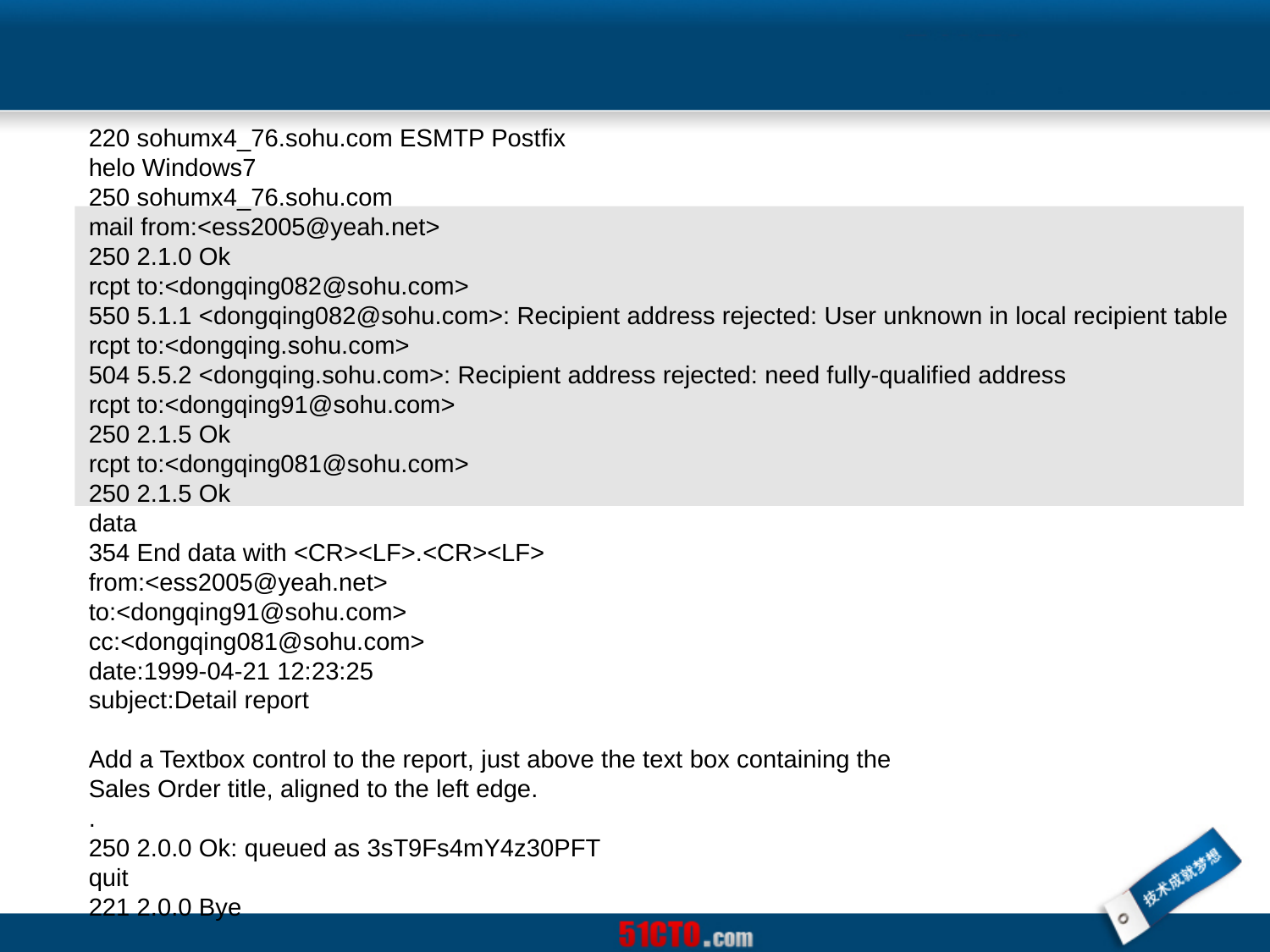

220 sohumx4_76.sohu.com ESMTP Postfix
helo Windows7
250 sohumx4_76.sohu.com
mail from:<ess2005@yeah.net>
250 2.1.0 Ok
rcpt to:<dongqing082@sohu.com>
550 5.1.1 <dongqing082@sohu.com>: Recipient address rejected: User unknown in local recipient table
rcpt to:<dongqing.sohu.com>
504 5.5.2 <dongqing.sohu.com>: Recipient address rejected: need fully-qualified address
rcpt to:<dongqing91@sohu.com>
250 2.1.5 Ok
rcpt to:<dongqing081@sohu.com>
250 2.1.5 Ok
data
354 End data with <CR><LF>.<CR><LF>
from:<ess2005@yeah.net>
to:<dongqing91@sohu.com>
cc:<dongqing081@sohu.com>
date:1999-04-21 12:23:25
subject:Detail report

Add a Textbox control to the report, just above the text box containing the
Sales Order title, aligned to the left edge.
.
250 2.0.0 Ok: queued as 3sT9Fs4mY4z30PFT
quit
221 2.0.0 Bye

遗失对主机的连接。